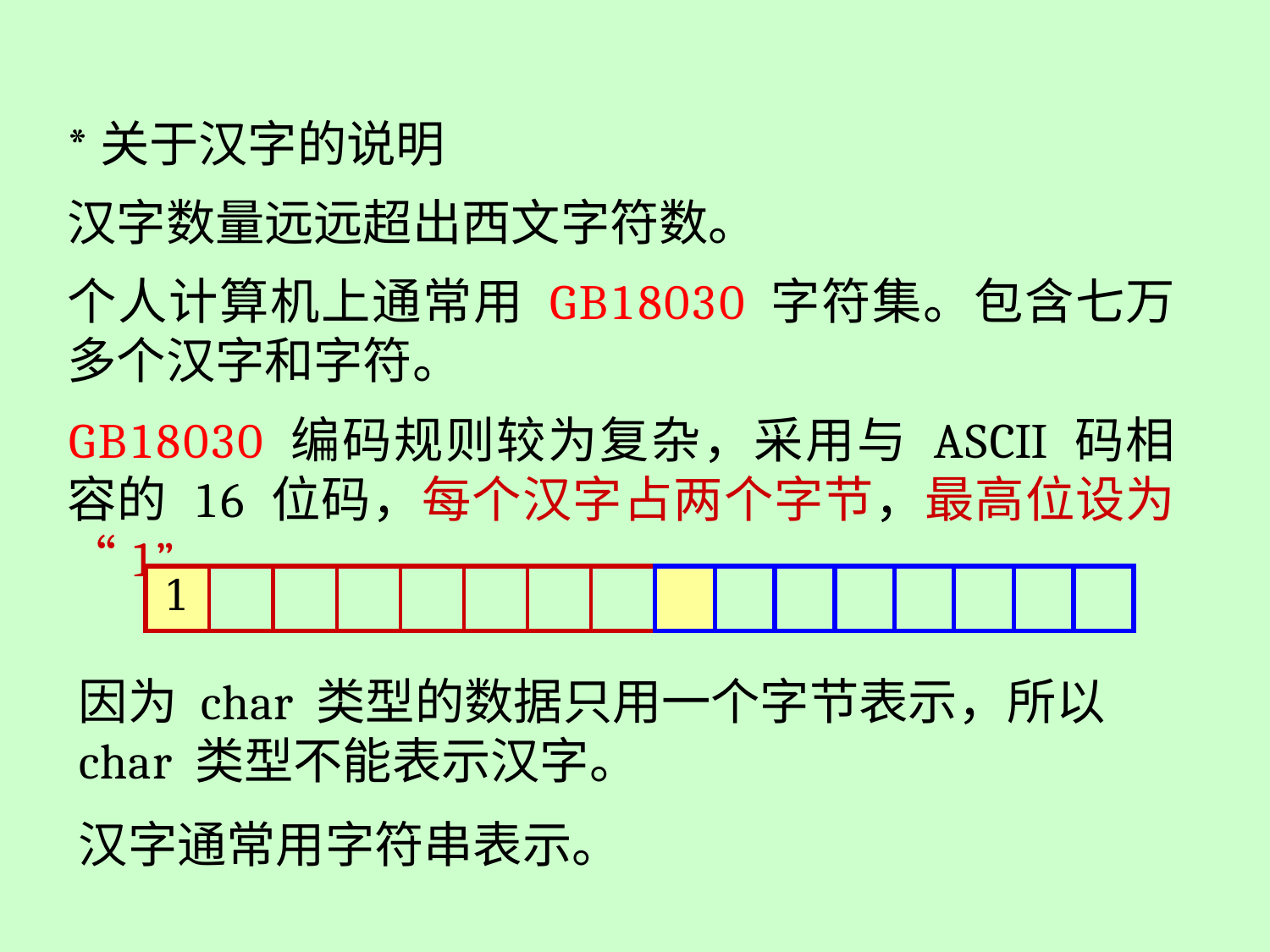

*关于汉字的说明
汉字数量远远超出西文字符数。
个人计算机上通常用 GB18030 字符集。包含七万多个汉字和字符。
GB18030 编码规则较为复杂，采用与 ASCII 码相容的 16 位码，每个汉字占两个字节，最高位设为 “1”。
| 1 |  |  |  |  |  |  |  |
| --- | --- | --- | --- | --- | --- | --- | --- |
|  |  |  |  |  |  |  |  |
| --- | --- | --- | --- | --- | --- | --- | --- |
因为 char 类型的数据只用一个字节表示，所以 char 类型不能表示汉字。
汉字通常用字符串表示。
23